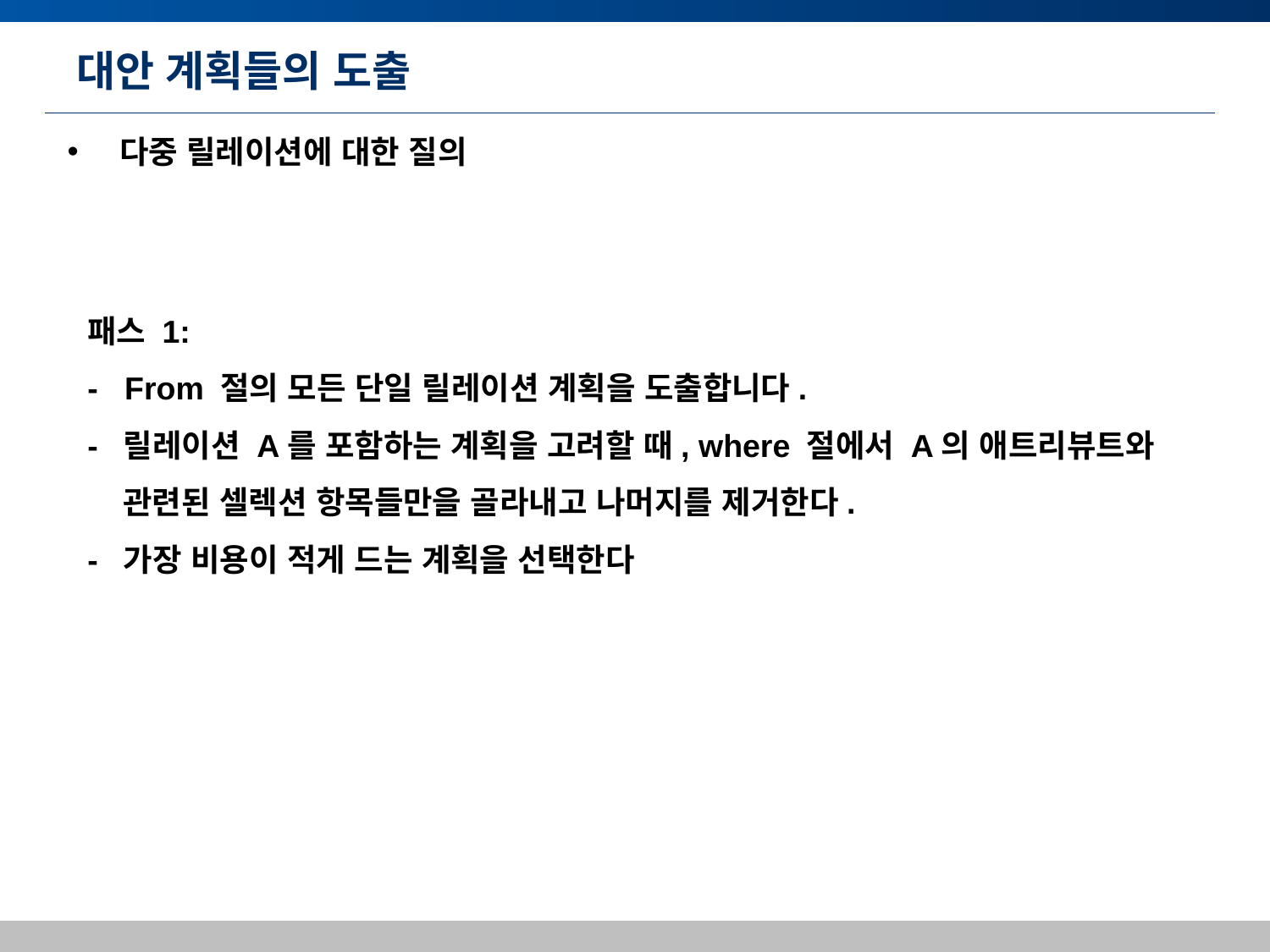

# 대안 계획들의 도출
  다중 릴레이션에 대한 질의
패스 1:
-   From 절의 모든 단일 릴레이션 계획을 도출합니다.
-  릴레이션 A를 포함하는 계획을 고려할 때, where 절에서 A의 애트리뷰트와
    관련된 셀렉션 항목들만을 골라내고 나머지를 제거한다.
-  가장 비용이 적게 드는 계획을 선택한다